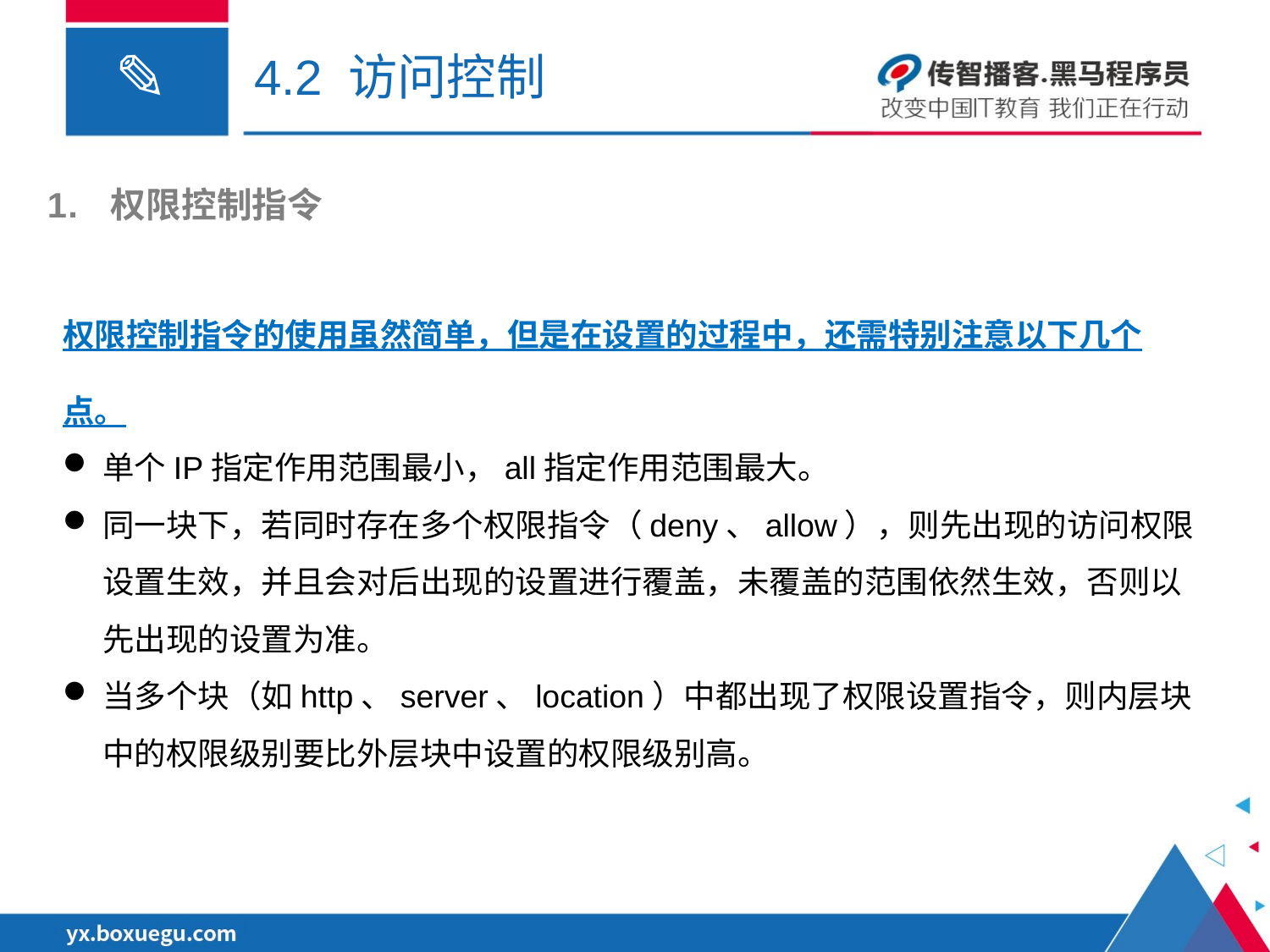

# 4.2 访问控制
权限控制指令
权限控制指令的使用虽然简单，但是在设置的过程中，还需特别注意以下几个点。
单个IP指定作用范围最小，all指定作用范围最大。
同一块下，若同时存在多个权限指令（deny、allow），则先出现的访问权限设置生效，并且会对后出现的设置进行覆盖，未覆盖的范围依然生效，否则以先出现的设置为准。
当多个块（如http、server、location）中都出现了权限设置指令，则内层块中的权限级别要比外层块中设置的权限级别高。